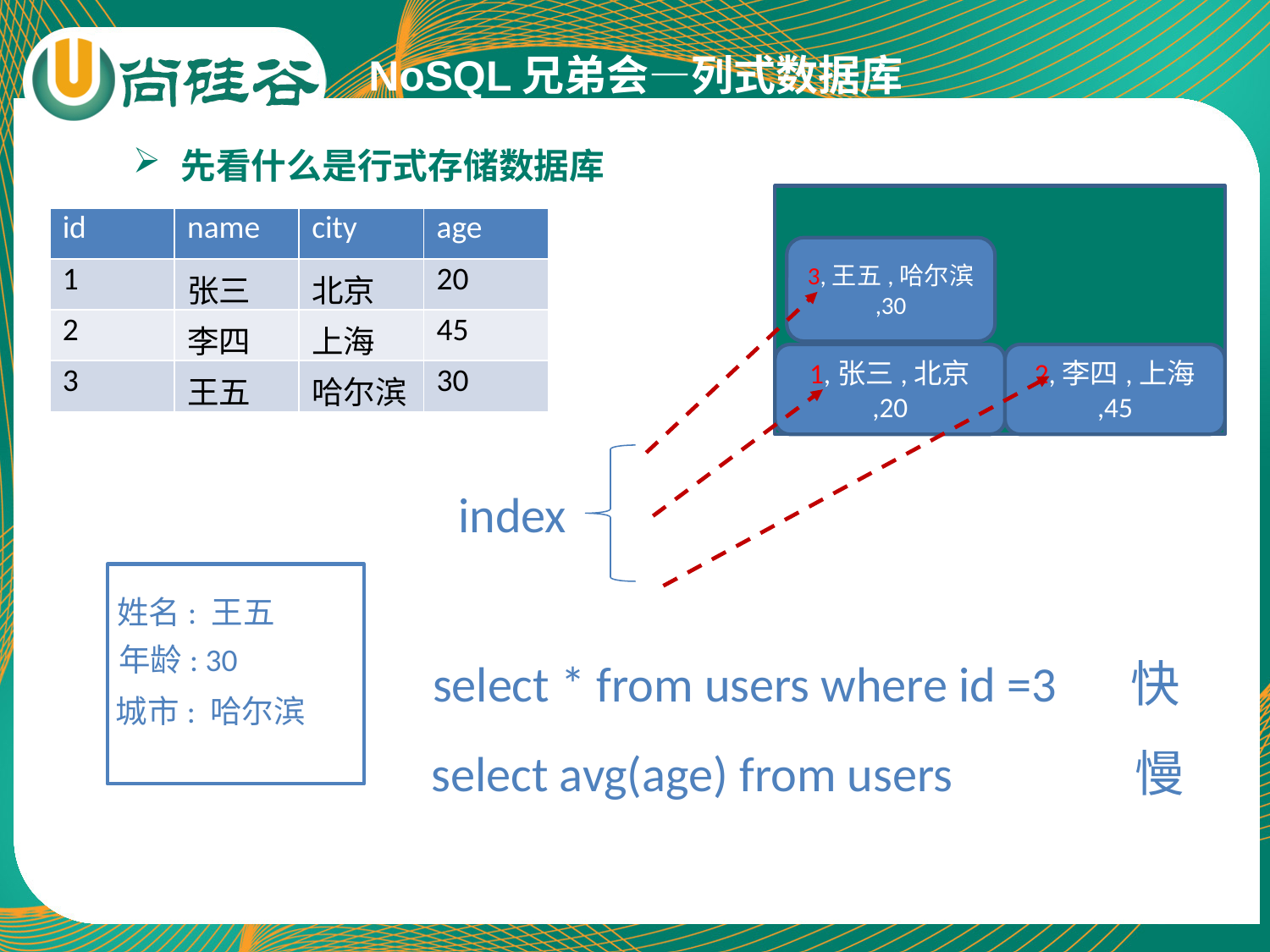

NoSQL兄弟会—列式数据库
先看什么是行式存储数据库

| id | name | city | age |
| --- | --- | --- | --- |
| 1 | 张三 | 北京 | 20 |
| 2 | 李四 | 上海 | 45 |
| 3 | 王五 | 哈尔滨 | 30 |
3,王五,哈尔滨
,30
1,张三,北京
,20
2,李四,上海
,45

index

姓名: 王五
年龄: 30
select * from users where id =3
快
城市: 哈尔滨
select avg(age) from users
慢